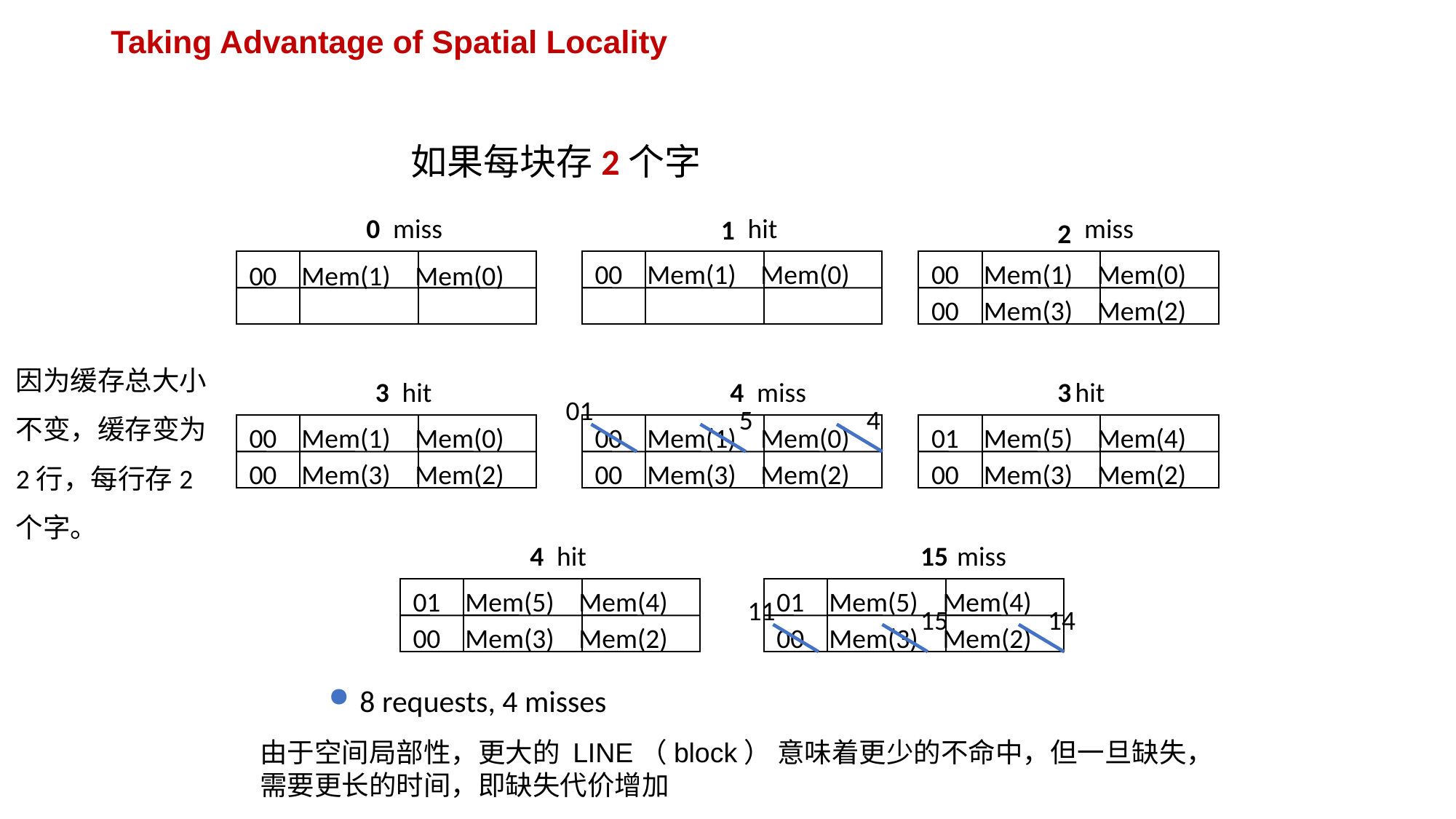

# Taking Advantage of Spatial Locality
如果每块存2个字
0

miss
hit
miss
1

2

00    Mem(1)    Mem(0)
00    Mem(1)    Mem(0)
00    Mem(1)    Mem(0)
00    Mem(3)    Mem(2)
因为缓存总大小不变，缓存变为2行，每行存2个字。
3

hit
4

miss
3

hit
01
5
4

00    Mem(1)    Mem(0)
00    Mem(1)    Mem(0)
01    Mem(5)    Mem(4)
00    Mem(3)    Mem(2)
00    Mem(3)    Mem(2)
00    Mem(3)    Mem(2)
4

hit
15

miss
01    Mem(5)    Mem(4)
01    Mem(5)    Mem(4)
11
15
14

00    Mem(3)    Mem(2)
00    Mem(3)    Mem(2)
8 requests, 4 misses
由于空间局部性，更大的 LINE（block） 意味着更少的不命中，但一旦缺失，需要更长的时间，即缺失代价增加